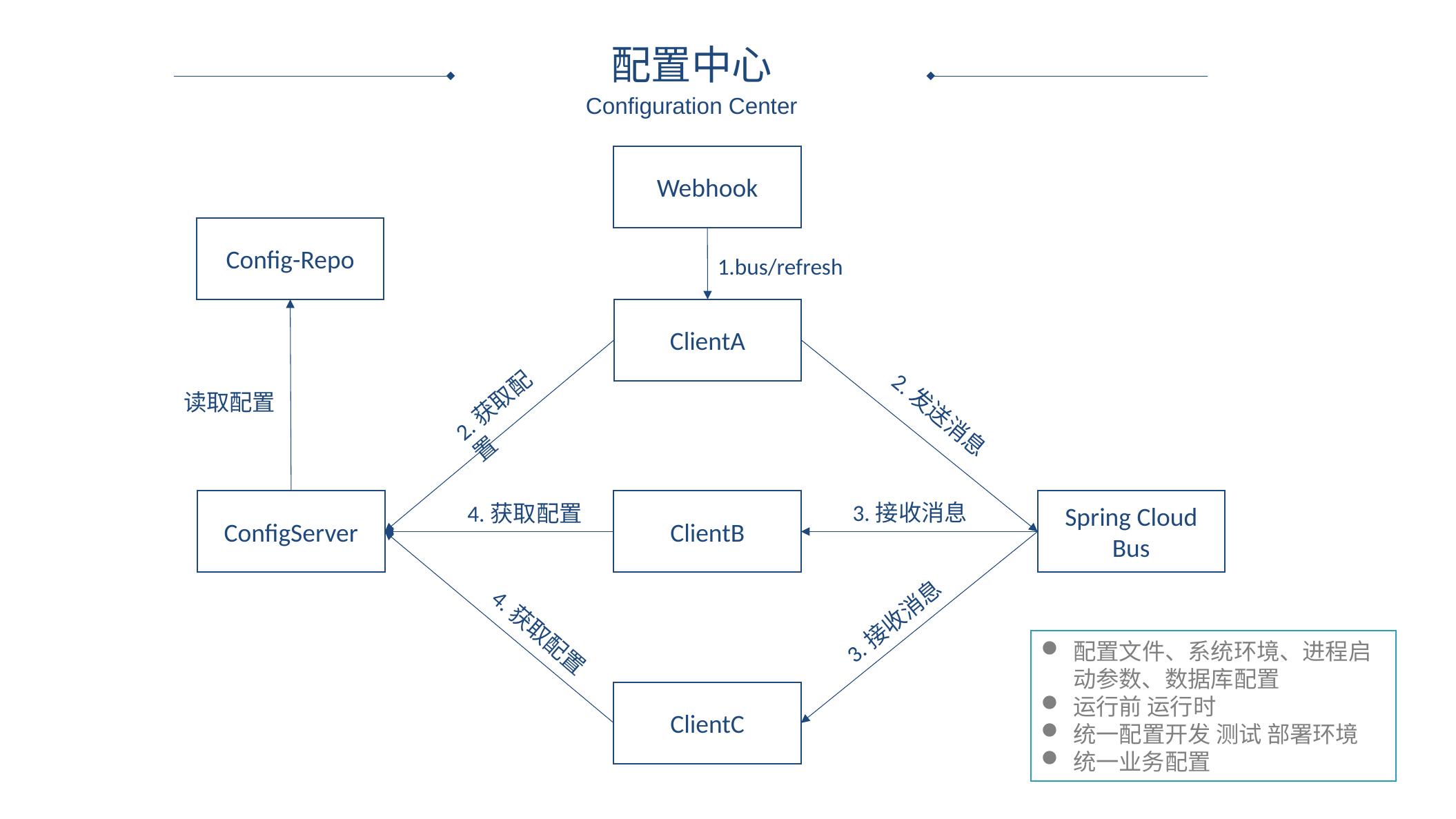

配置中心
Configuration Center
Webhook
Config-Repo
1.bus/refresh
ClientA
2.获取配置
读取配置
2.发送消息
ConfigServer
ClientB
Spring Cloud Bus
3.接收消息
4.获取配置
3.接收消息
4.获取配置
配置文件、系统环境、进程启动参数、数据库配置
运行前 运行时
统一配置开发 测试 部署环境
统一业务配置
ClientC